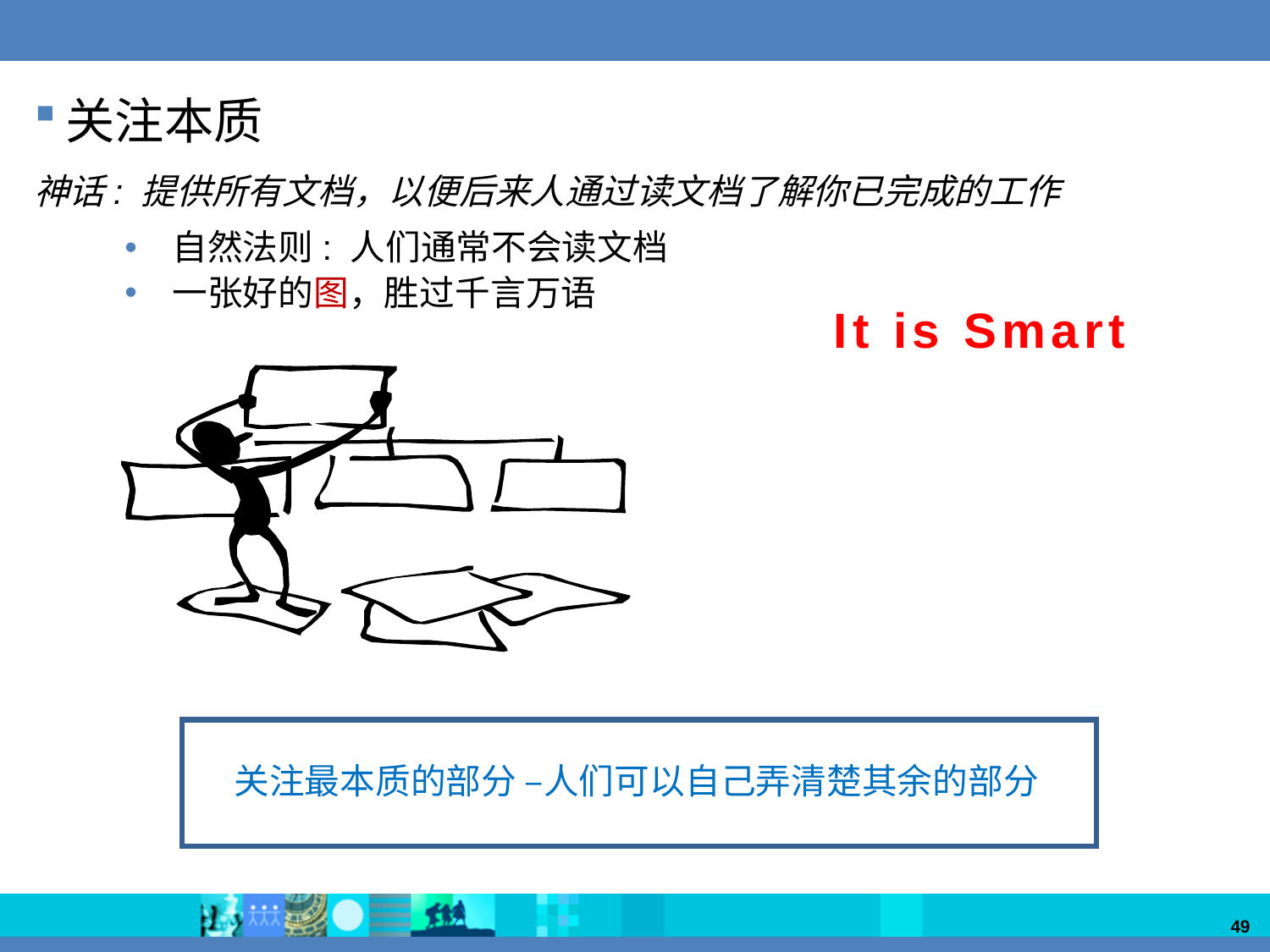

关注本质
神话: 提供所有文档，以便后来人通过读文档了解你已完成的工作
自然法则: 人们通常不会读文档
一张好的图，胜过千言万语
It is Smart

关注最本质的部分 –人们可以自己弄清楚其余的部分
49